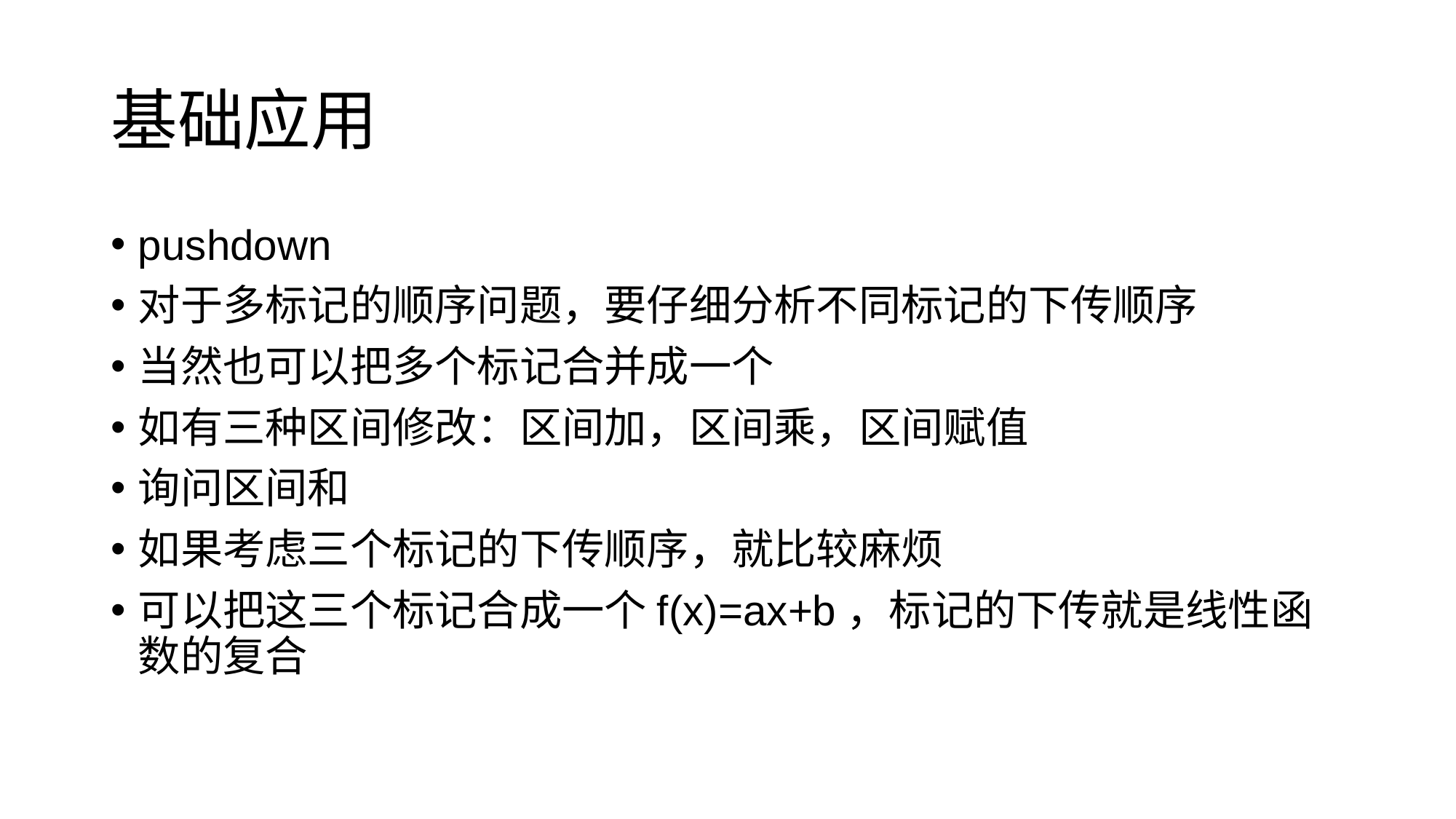

# 基础应用
pushdown
对于多标记的顺序问题，要仔细分析不同标记的下传顺序
当然也可以把多个标记合并成一个
如有三种区间修改：区间加，区间乘，区间赋值
询问区间和
如果考虑三个标记的下传顺序，就比较麻烦
可以把这三个标记合成一个f(x)=ax+b，标记的下传就是线性函数的复合